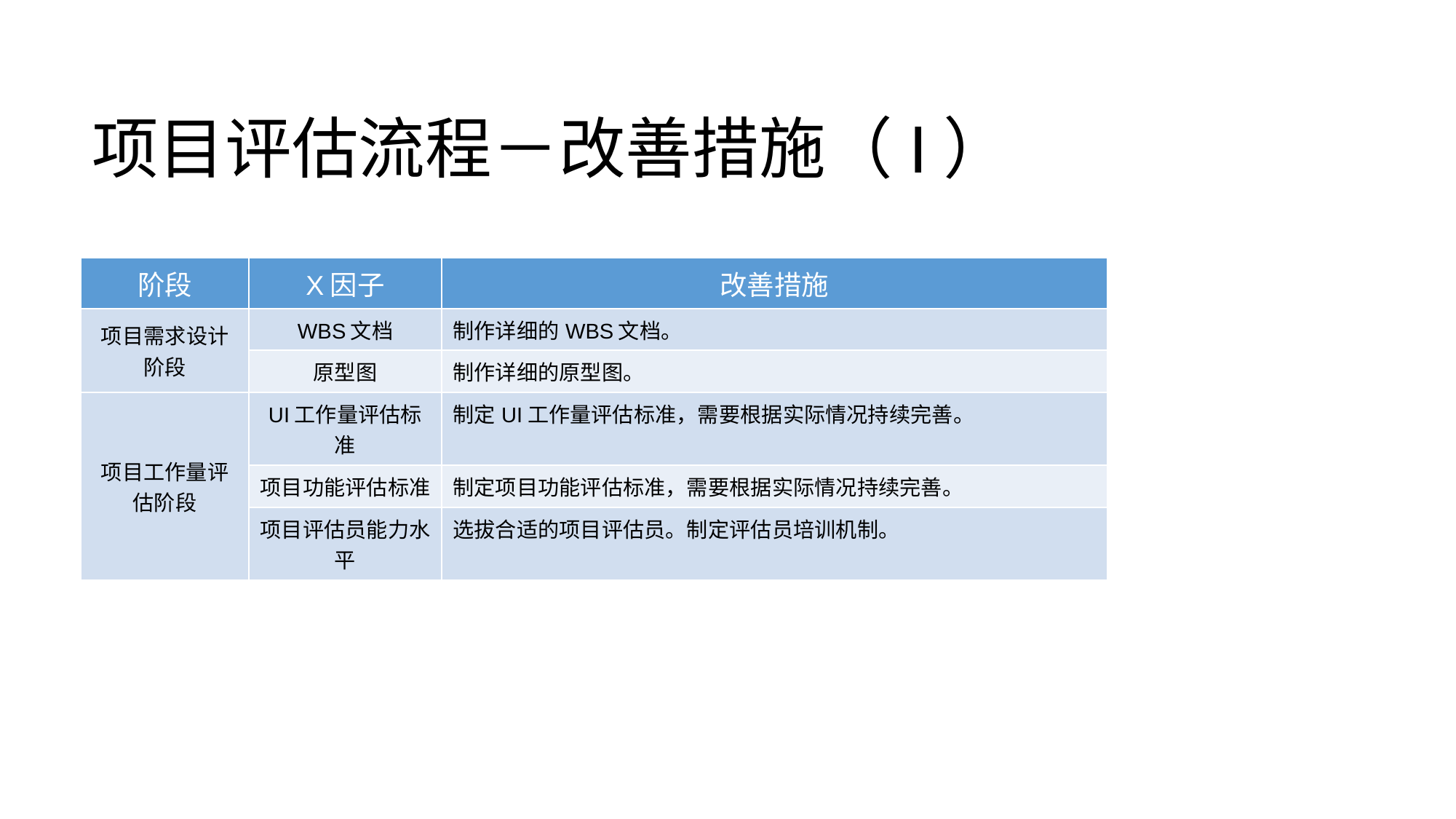

# 项目评估流程－改善措施（I）
| 阶段 | X因子 | 改善措施 |
| --- | --- | --- |
| 项目需求设计阶段 | WBS文档 | 制作详细的WBS文档。 |
|  | 原型图 | 制作详细的原型图。 |
| 项目工作量评估阶段 | UI工作量评估标准 | 制定UI工作量评估标准，需要根据实际情况持续完善。 |
|  | 项目功能评估标准 | 制定项目功能评估标准，需要根据实际情况持续完善。 |
|  | 项目评估员能力水平 | 选拔合适的项目评估员。制定评估员培训机制。 |